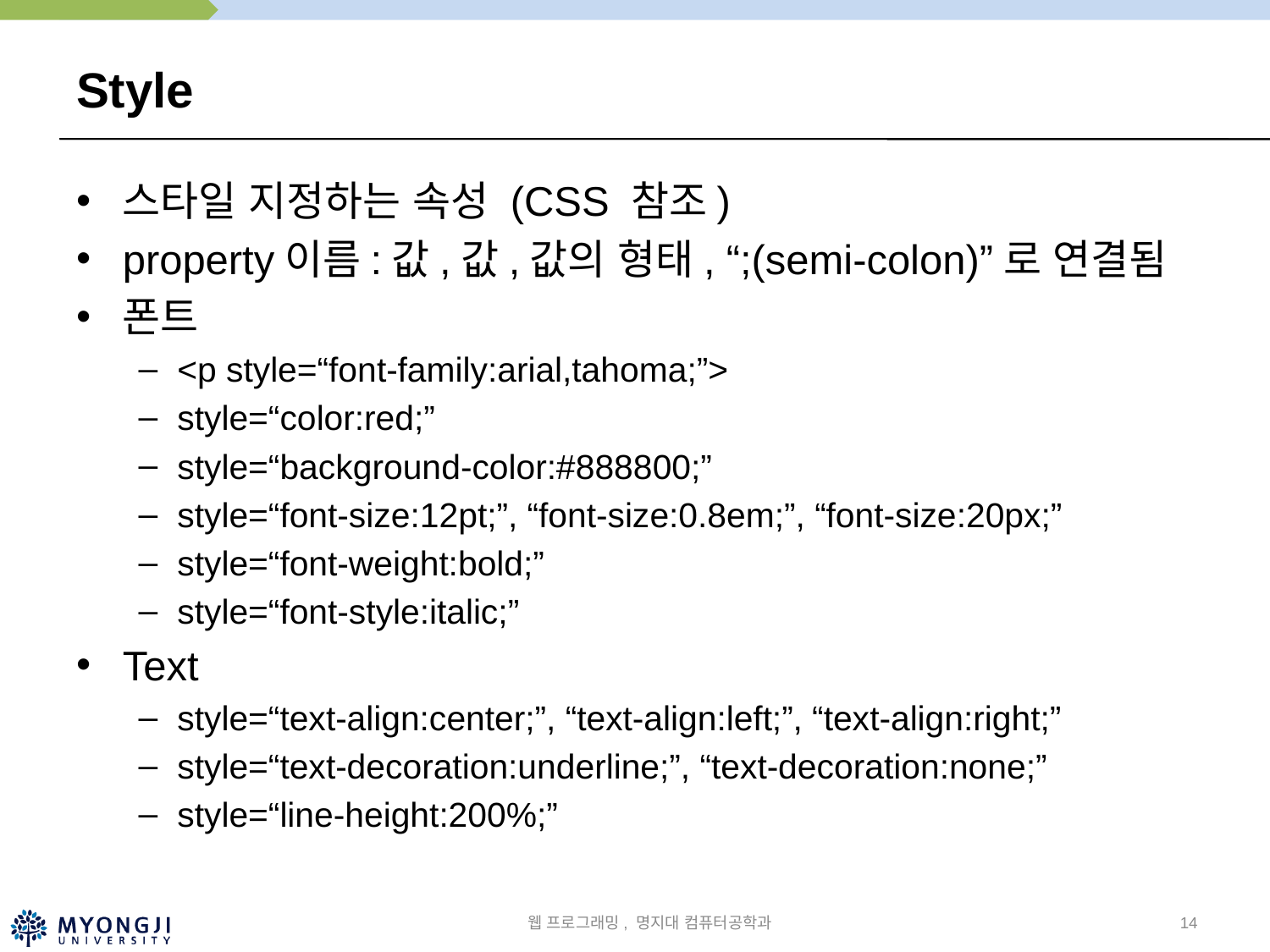

# Style
스타일 지정하는 속성 (CSS 참조)
property이름:값,값,값의 형태, “;(semi-colon)”로 연결됨
폰트
<p style=“font-family:arial,tahoma;”>
style=“color:red;”
style=“background-color:#888800;”
style=“font-size:12pt;”, “font-size:0.8em;”, “font-size:20px;”
style=“font-weight:bold;”
style=“font-style:italic;”
Text
style=“text-align:center;”, “text-align:left;”, “text-align:right;”
style=“text-decoration:underline;”, “text-decoration:none;”
style=“line-height:200%;”

웹 프로그래밍, 명지대 컴퓨터공학과
14